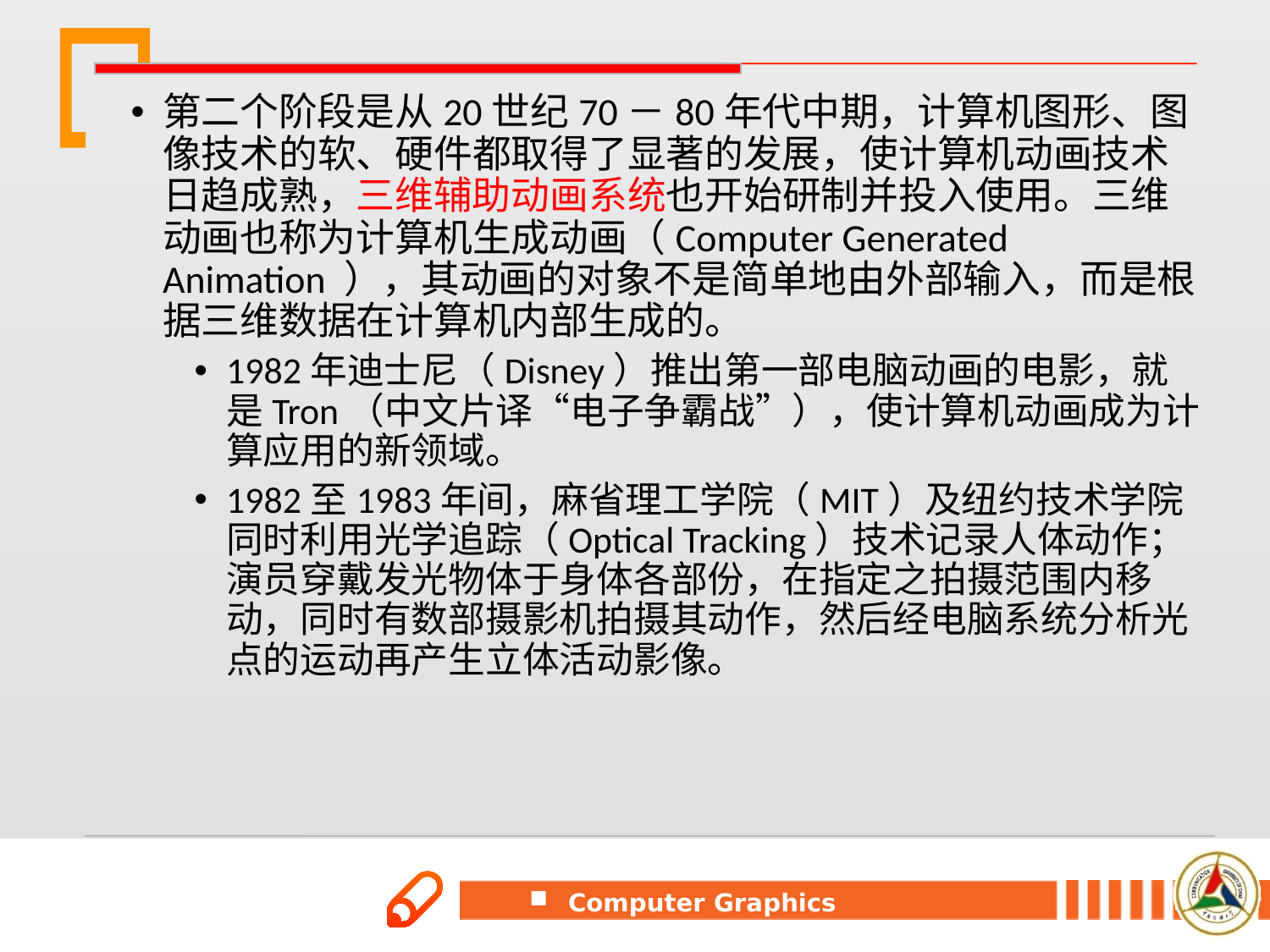

第二个阶段是从20世纪70－80年代中期，计算机图形、图像技术的软、硬件都取得了显著的发展，使计算机动画技术日趋成熟，三维辅助动画系统也开始研制并投入使用。三维动画也称为计算机生成动画（Computer Generated Animation ），其动画的对象不是简单地由外部输入，而是根据三维数据在计算机内部生成的。
1982年迪士尼（Disney）推出第一部电脑动画的电影，就是Tron（中文片译“电子争霸战”），使计算机动画成为计算应用的新领域。
1982至1983年间，麻省理工学院（MIT）及纽约技术学院同时利用光学追踪（Optical Tracking）技术记录人体动作；演员穿戴发光物体于身体各部份，在指定之拍摄范围内移动，同时有数部摄影机拍摄其动作，然后经电脑系统分析光点的运动再产生立体活动影像。